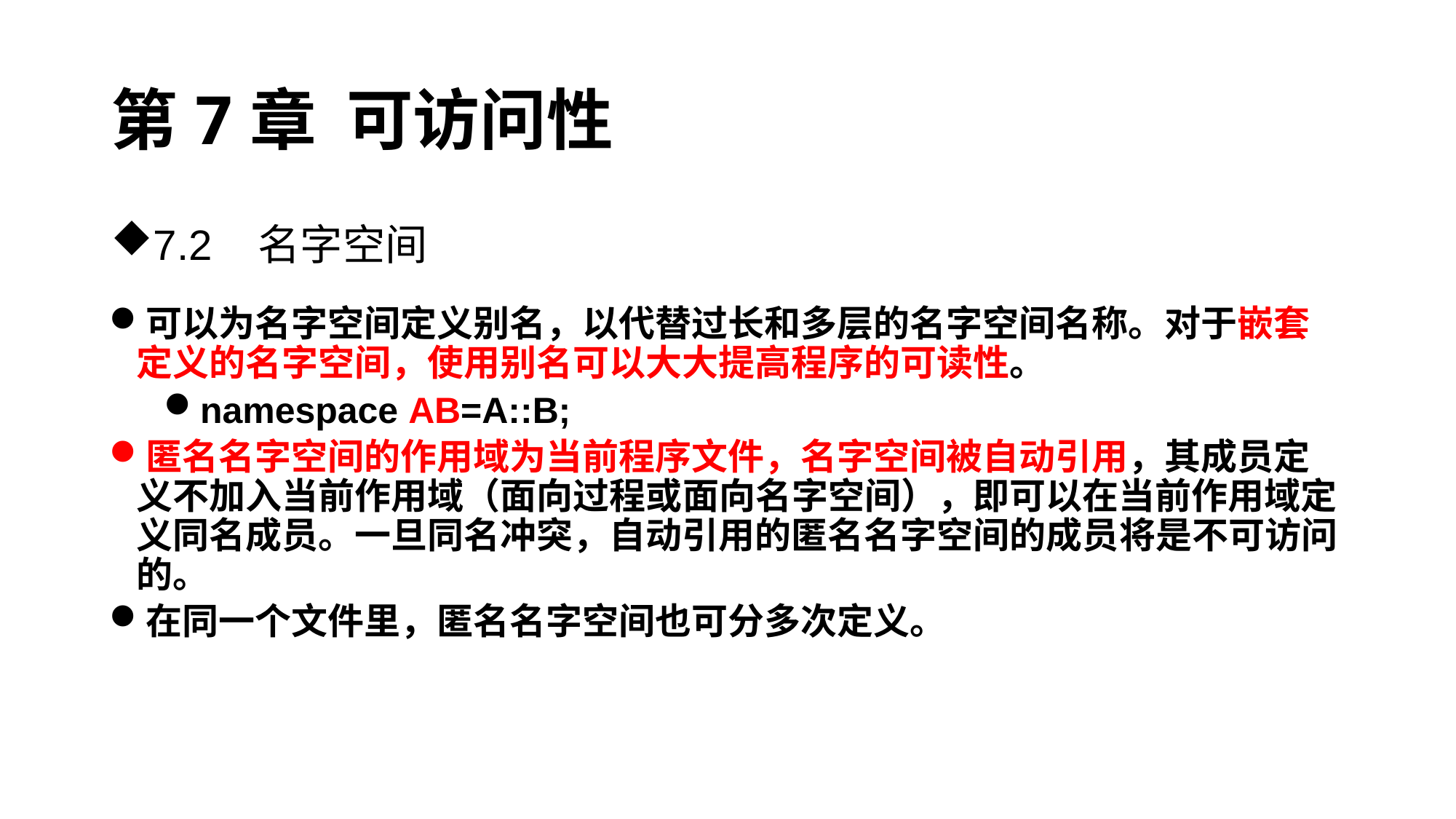

# 第7章  可访问性
7.2   名字空间
可以为名字空间定义别名，以代替过长和多层的名字空间名称。对于嵌套定义的名字空间，使用别名可以大大提高程序的可读性。
namespace AB=A::B;
匿名名字空间的作用域为当前程序文件，名字空间被自动引用，其成员定义不加入当前作用域（面向过程或面向名字空间），即可以在当前作用域定义同名成员。一旦同名冲突，自动引用的匿名名字空间的成员将是不可访问的。
在同一个文件里，匿名名字空间也可分多次定义。